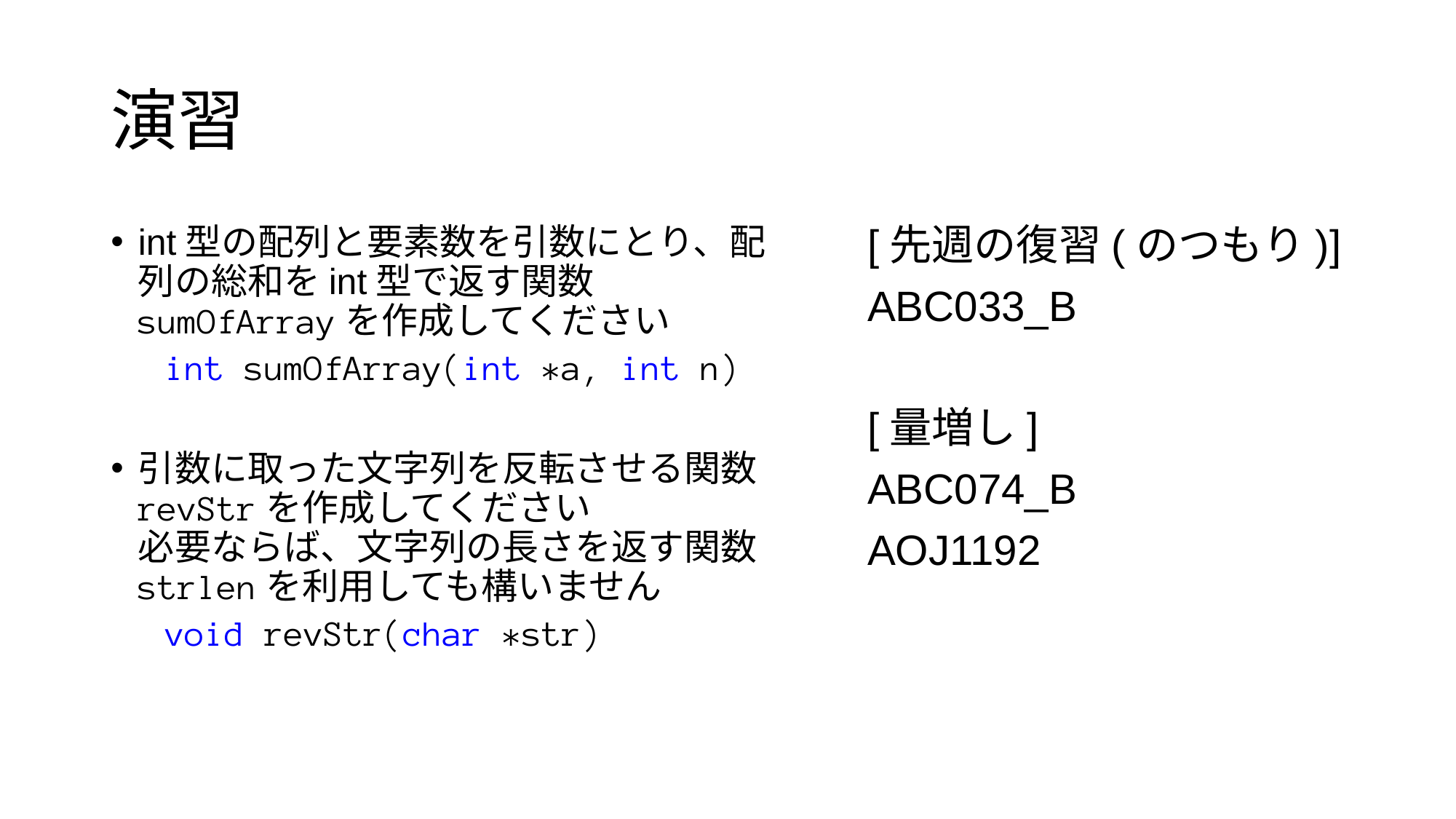

# 演習
int型の配列と要素数を引数にとり、配列の総和をint型で返す関数sumOfArrayを作成してください
int sumOfArray(int *a, int n)

引数に取った文字列を反転させる関数revStrを作成してください
必要ならば、文字列の長さを返す関数strlenを利用しても構いません
void revStr(char *str)
[先週の復習(のつもり)]
ABC033_B

[量増し]
ABC074_B
AOJ1192